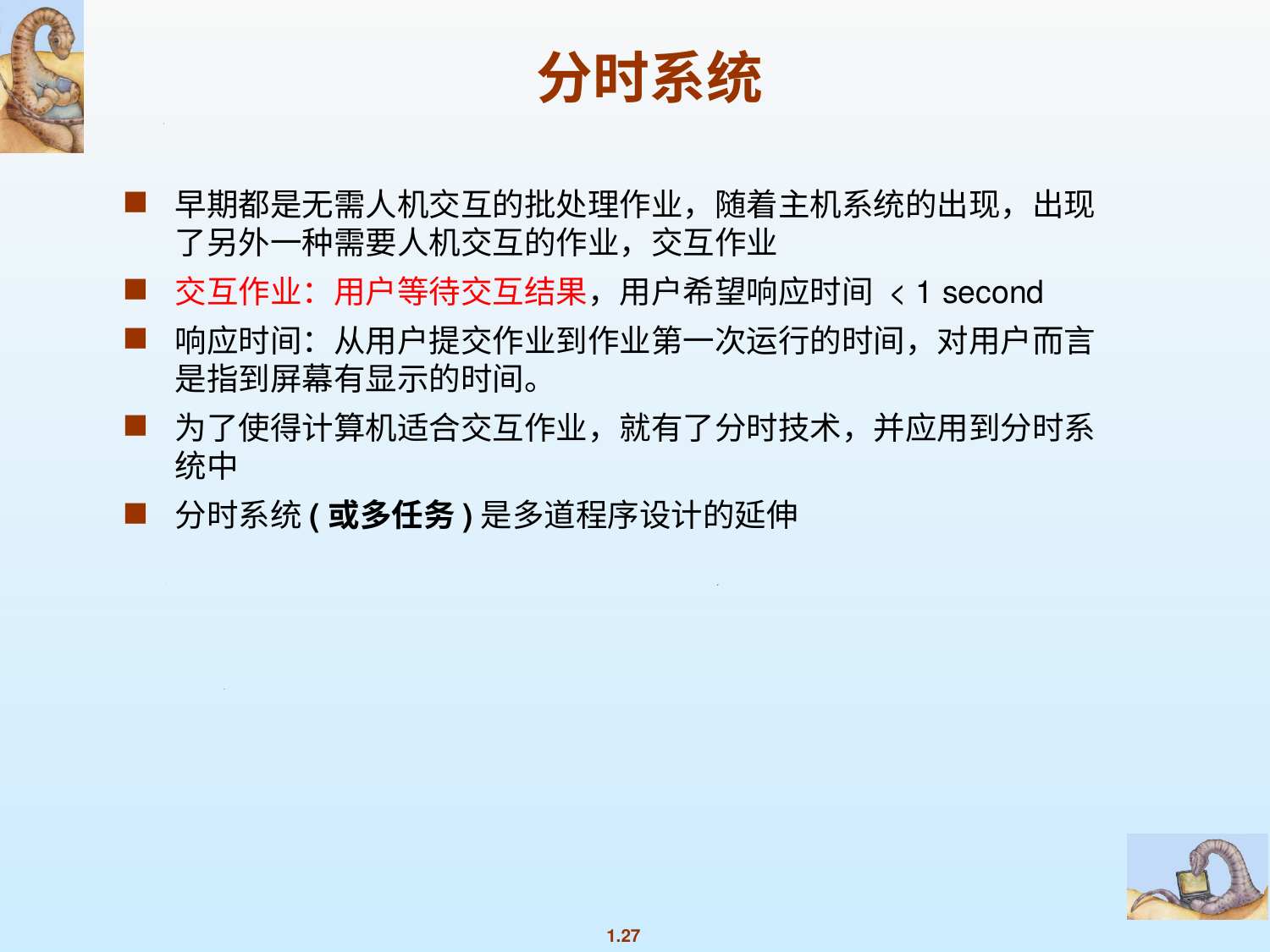

# 分时系统
早期都是无需人机交互的批处理作业，随着主机系统的出现，出现了另外一种需要人机交互的作业，交互作业
交互作业：用户等待交互结果，用户希望响应时间 < 1 second
响应时间：从用户提交作业到作业第一次运行的时间，对用户而言是指到屏幕有显示的时间。
为了使得计算机适合交互作业，就有了分时技术，并应用到分时系统中
分时系统(或多任务)是多道程序设计的延伸